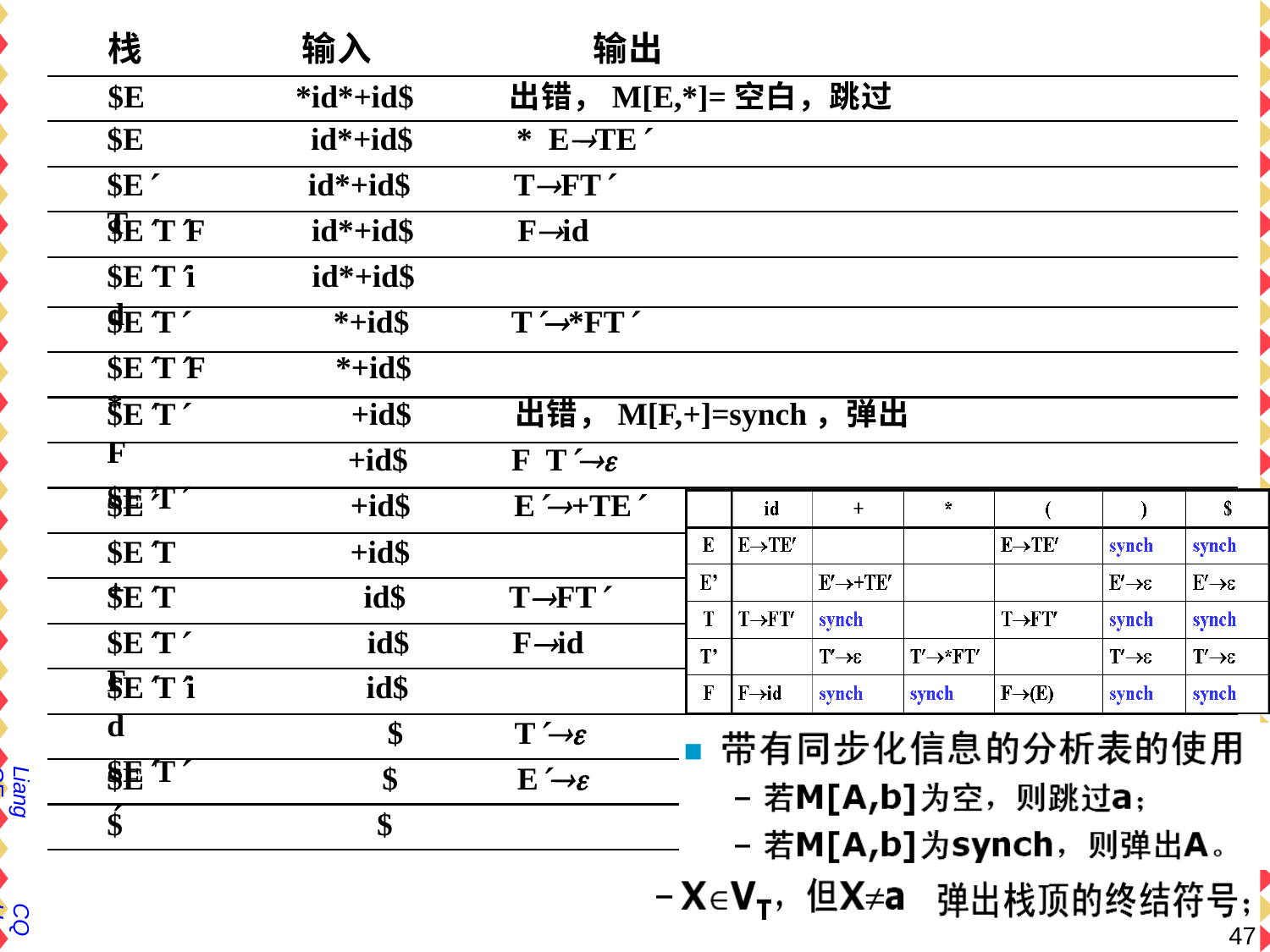

栈
输入
输出
出错，M[E,*]=空白，跳过*  E→TE′
$E
*id*+id$

$E
$E′T
id*+id$

T→FT′ F→id
id*+id$

$E′T′F
$E′T′id
id*+id$

id*+id$
*+id$

$E′T′
$E′T′F*
T′→*FT′

*+id$
+id$

$E′T′F
$E′T′
出错，M[F,+]=synch，弹出F  T′→ε

+id$

$E′
$E′T+
+id$
E′→+TE′

+id$

$E′T
$E′T′F
T→FT′ F→id
id$

id$

$E′T′id
$E′T′
id$

T′→ε E′→ε
$

$E′
$

Liang GE
$
$

CQU
47